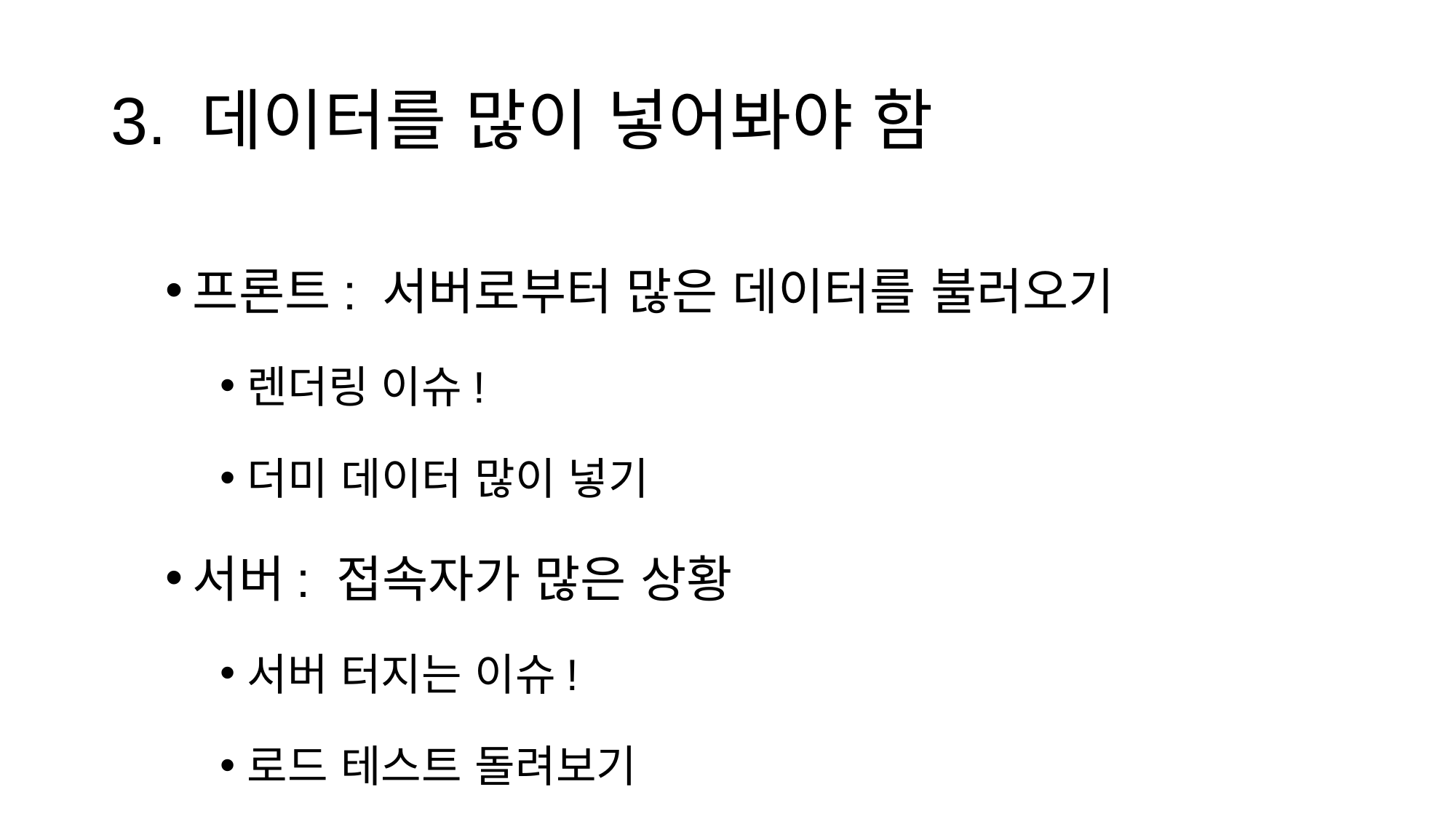

# 3. 데이터를 많이 넣어봐야 함
프론트: 서버로부터 많은 데이터를 불러오기
렌더링 이슈!
더미 데이터 많이 넣기
서버: 접속자가 많은 상황
서버 터지는 이슈!
로드 테스트 돌려보기